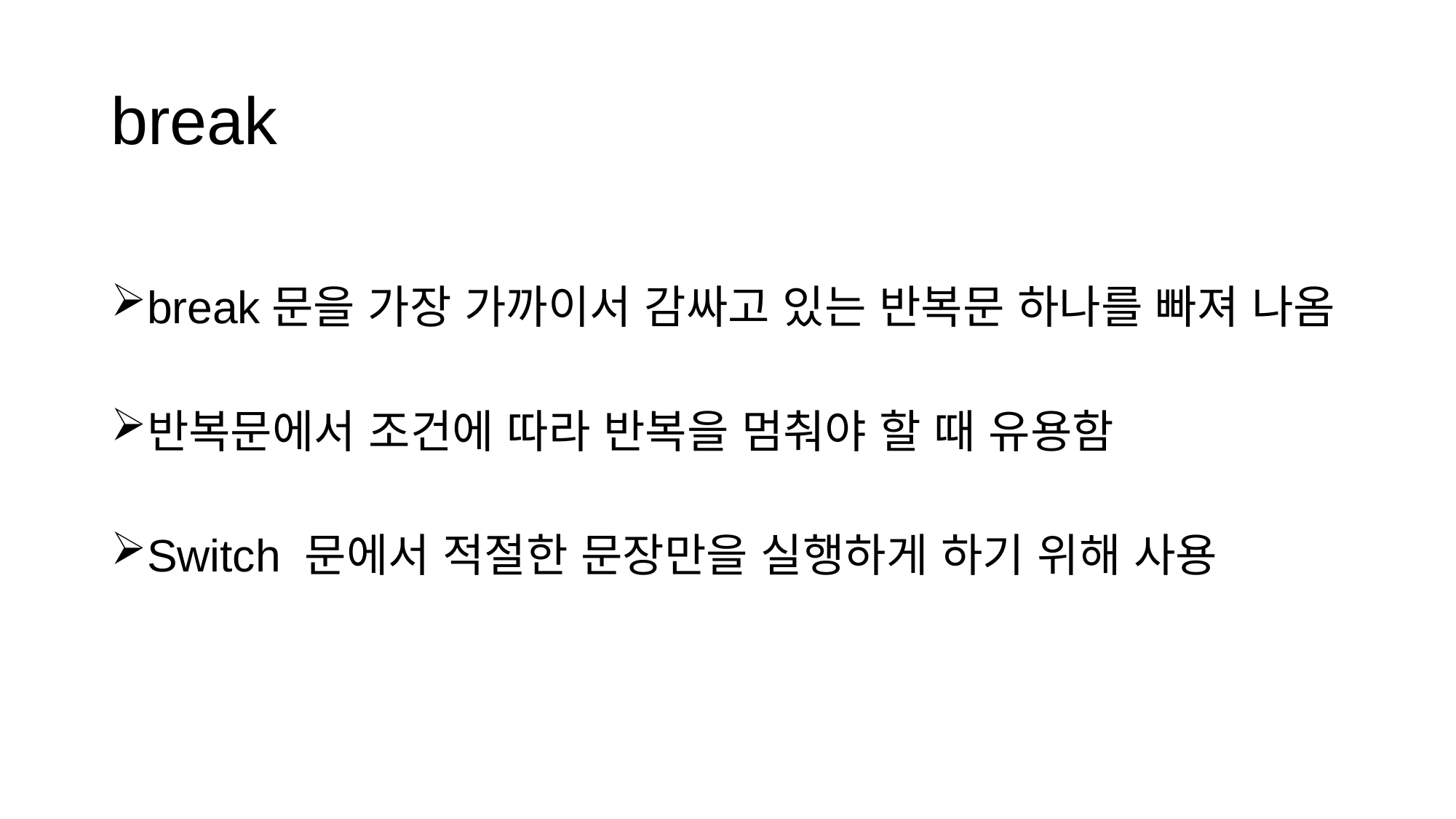

# break
break문을 가장 가까이서 감싸고 있는 반복문 하나를 빠져 나옴
반복문에서 조건에 따라 반복을 멈춰야 할 때 유용함
Switch 문에서 적절한 문장만을 실행하게 하기 위해 사용